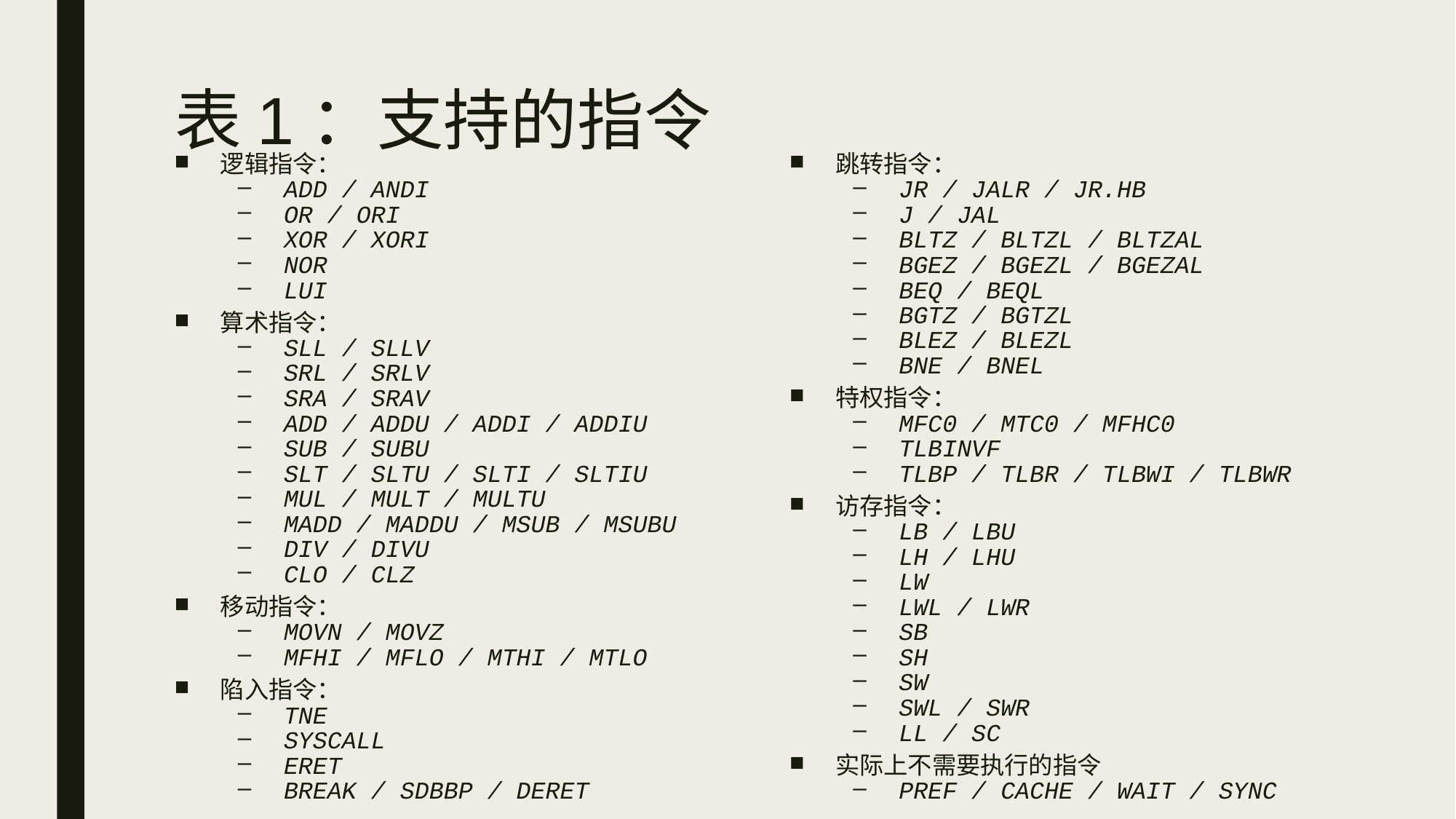

# 表1：支持的指令
逻辑指令：
ADD / ANDI
OR / ORI
XOR / XORI
NOR
LUI
算术指令：
SLL / SLLV
SRL / SRLV
SRA / SRAV
ADD / ADDU / ADDI / ADDIU
SUB / SUBU
SLT / SLTU / SLTI / SLTIU
MUL / MULT / MULTU
MADD / MADDU / MSUB / MSUBU
DIV / DIVU
CLO / CLZ
移动指令：
MOVN / MOVZ
MFHI / MFLO / MTHI / MTLO
陷入指令：
TNE
SYSCALL
ERET
BREAK / SDBBP / DERET
跳转指令：
JR / JALR / JR.HB
J / JAL
BLTZ / BLTZL / BLTZAL
BGEZ / BGEZL / BGEZAL
BEQ / BEQL
BGTZ / BGTZL
BLEZ / BLEZL
BNE / BNEL
特权指令：
MFC0 / MTC0 / MFHC0
TLBINVF
TLBP / TLBR / TLBWI / TLBWR
访存指令：
LB / LBU
LH / LHU
LW
LWL / LWR
SB
SH
SW
SWL / SWR
LL / SC
实际上不需要执行的指令
PREF / CACHE / WAIT / SYNC